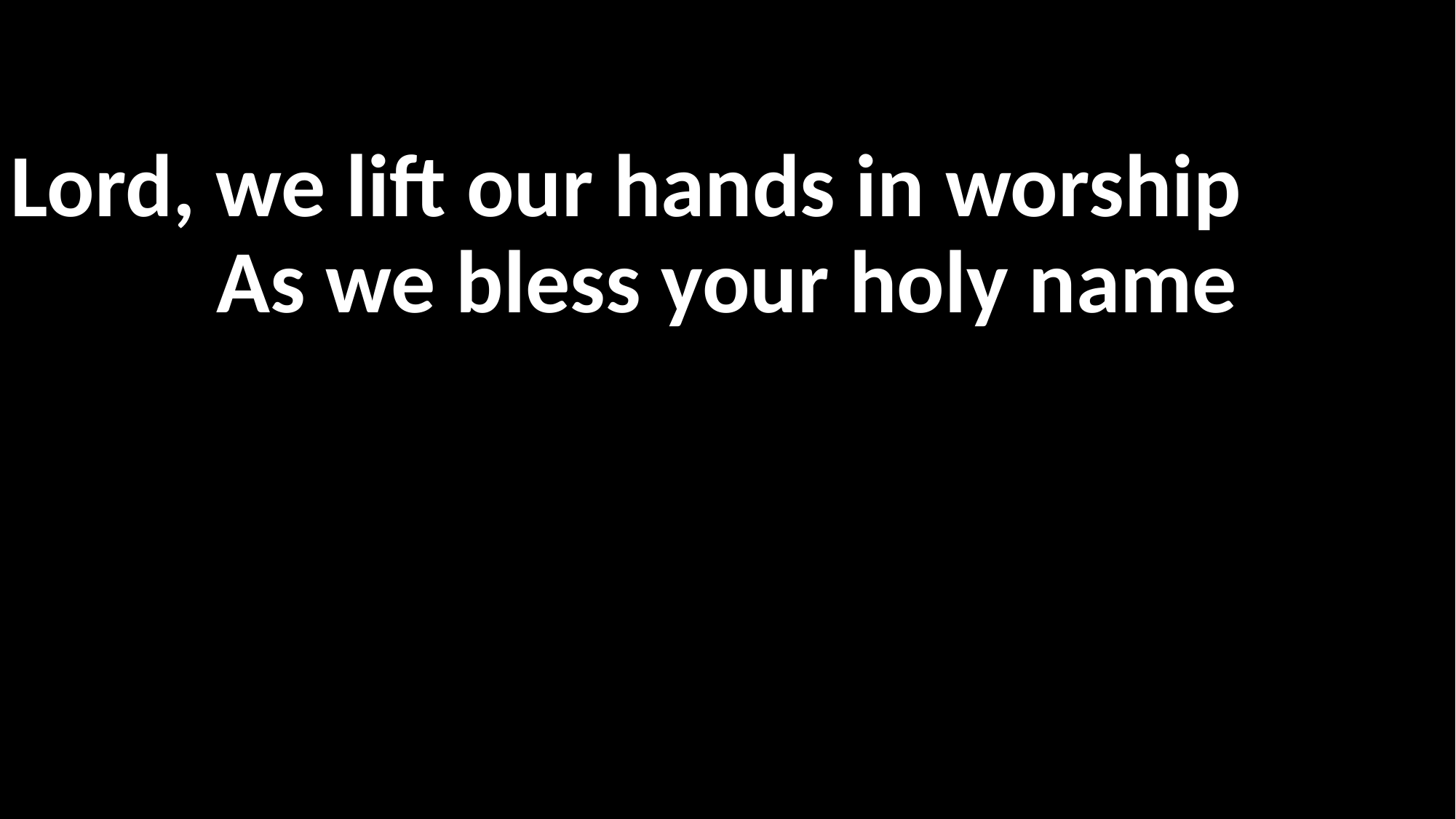

Lord, we lift our hands in worship
As we bless your holy name
나의 두 손을 높이 들고
주의 이름 찬양해